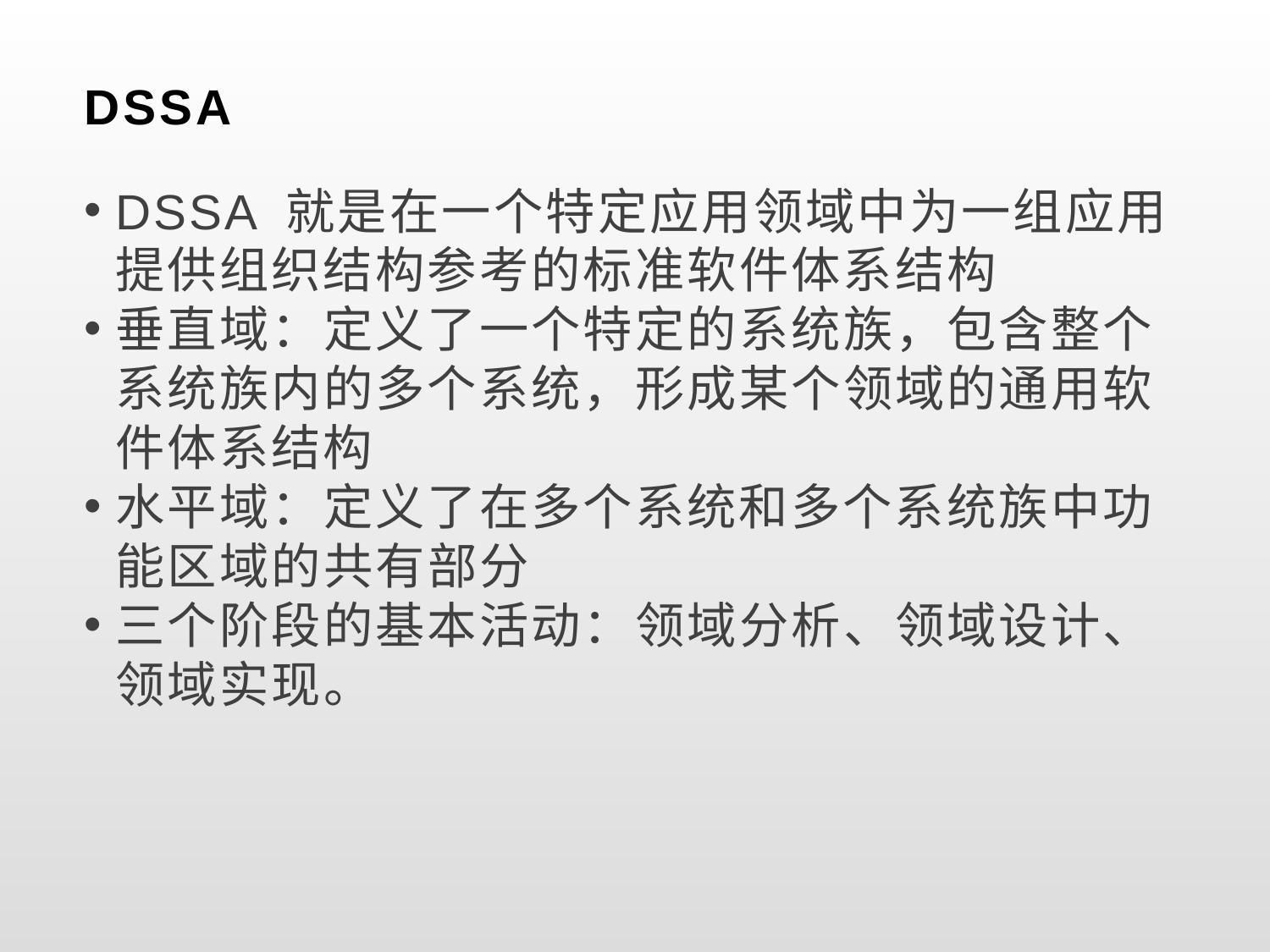

# DSSA
DSSA 就是在一个特定应用领域中为一组应用提供组织结构参考的标准软件体系结构
垂直域：定义了一个特定的系统族，包含整个系统族内的多个系统，形成某个领域的通用软件体系结构
水平域：定义了在多个系统和多个系统族中功能区域的共有部分
三个阶段的基本活动：领域分析、领域设计、领域实现。